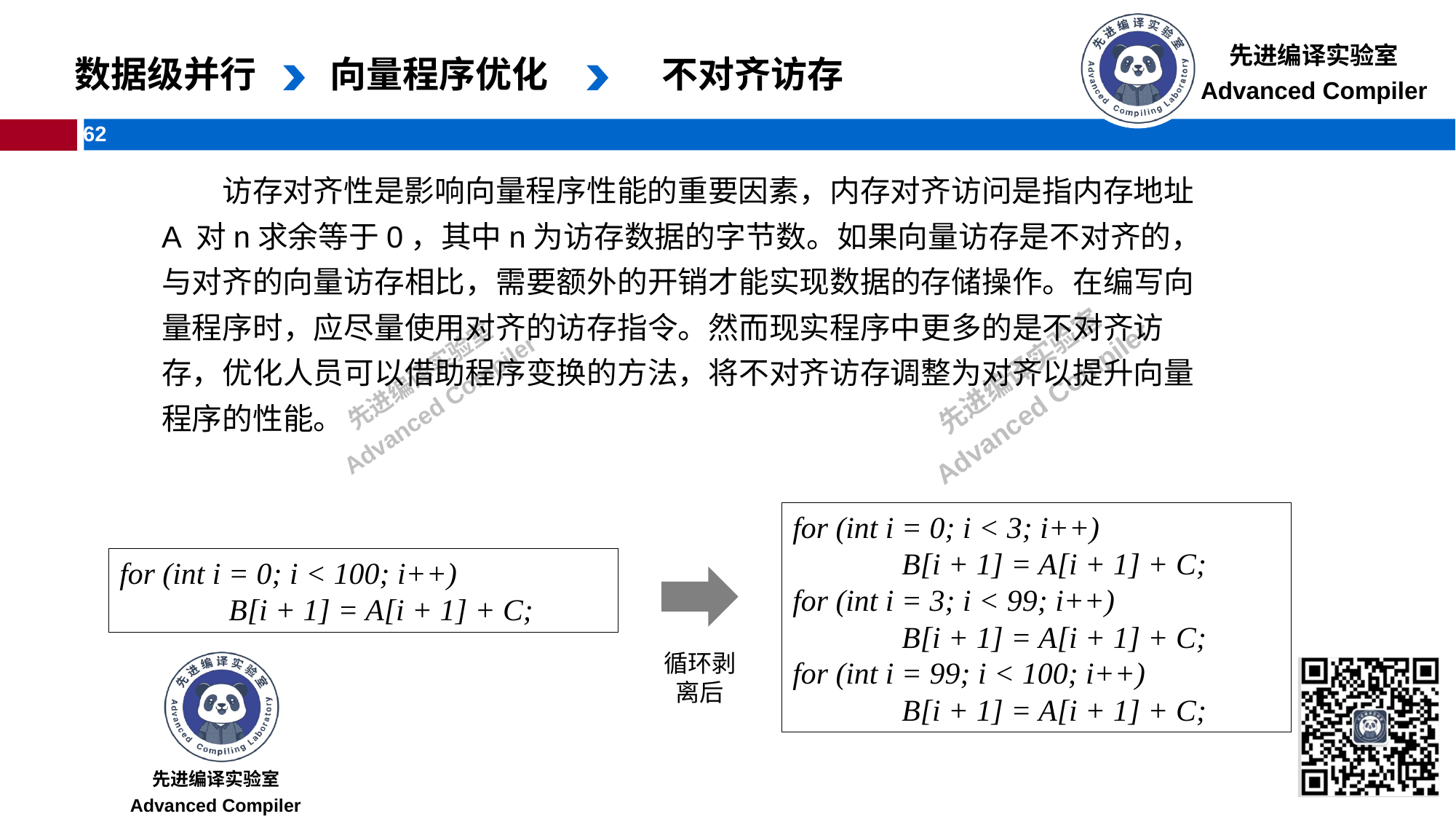

数据级并行
向量程序优化
 不对齐访存

访存对齐性是影响向量程序性能的重要因素，内存对齐访问是指内存地址A 对n求余等于0，其中n为访存数据的字节数。如果向量访存是不对齐的，与对齐的向量访存相比，需要额外的开销才能实现数据的存储操作。在编写向量程序时，应尽量使用对齐的访存指令。然而现实程序中更多的是不对齐访存，优化人员可以借助程序变换的方法，将不对齐访存调整为对齐以提升向量程序的性能。
for (int i = 0; i < 3; i++)
	B[i + 1] = A[i + 1] + C;
for (int i = 3; i < 99; i++)
	B[i + 1] = A[i + 1] + C;
for (int i = 99; i < 100; i++)
	B[i + 1] = A[i + 1] + C;
for (int i = 0; i < 100; i++)
	B[i + 1] = A[i + 1] + C;

循环剥离后